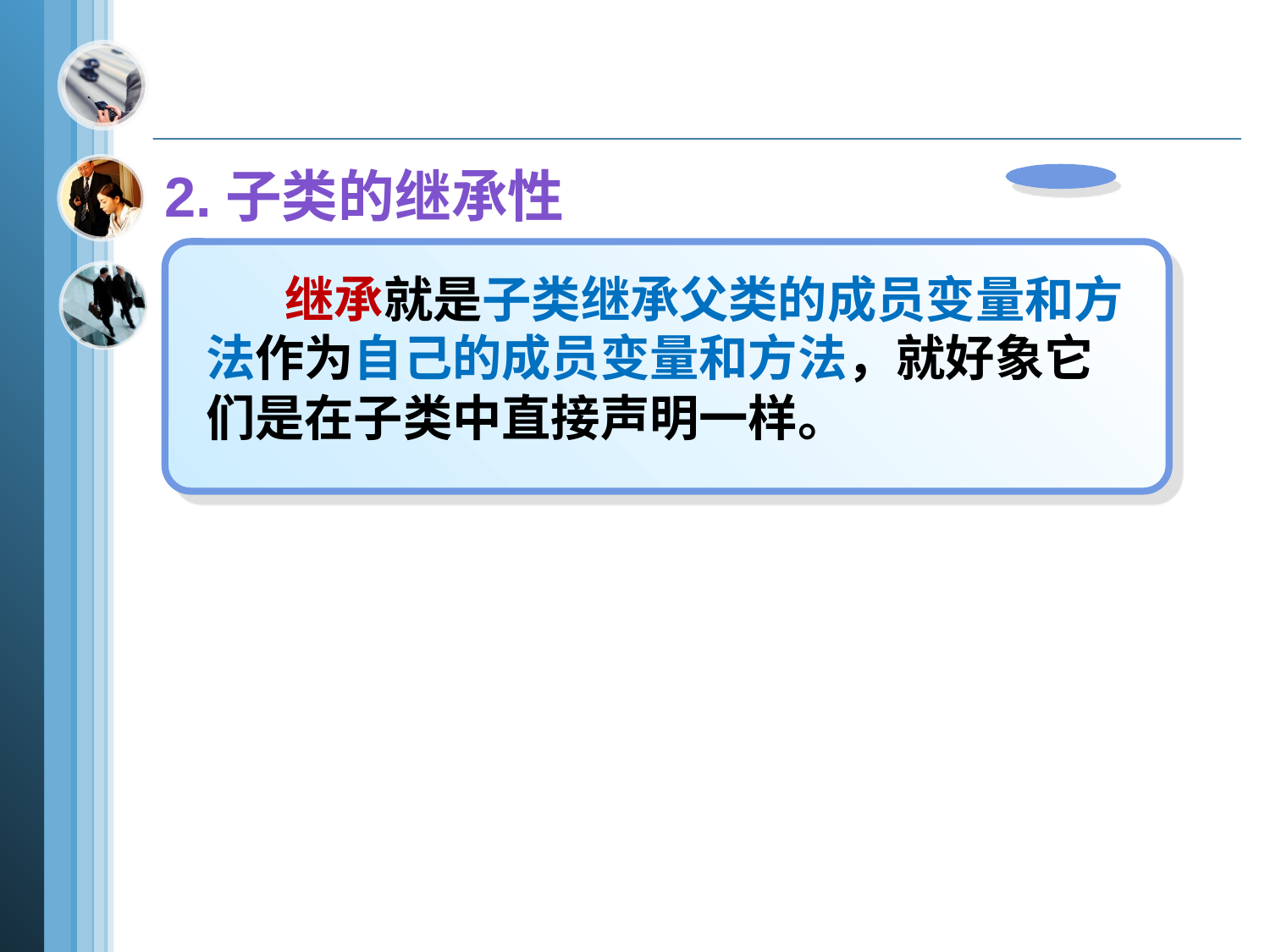

2.子类的继承性

      继承就是子类继承父类的成员变量和方法作为自己的成员变量和方法，就好象它们是在子类中直接声明一样。